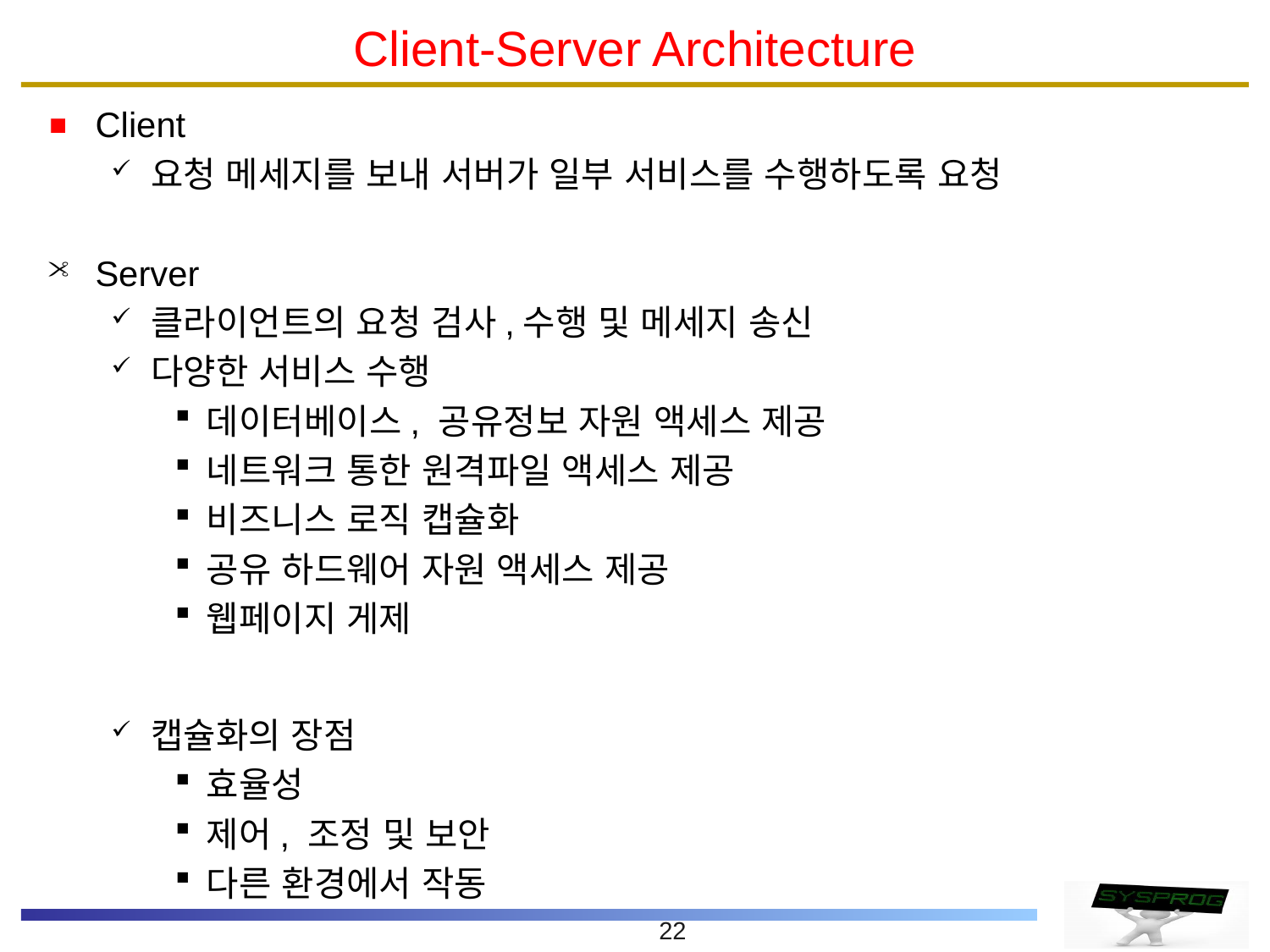

# Client-Server Architecture
Client
요청 메세지를 보내 서버가 일부 서비스를 수행하도록 요청

Server
클라이언트의 요청 검사,수행 및 메세지 송신
다양한 서비스 수행
데이터베이스, 공유정보 자원 액세스 제공
네트워크 통한 원격파일 액세스 제공
비즈니스 로직 캡슐화
공유 하드웨어 자원 액세스 제공
웹페이지 게제

캡슐화의 장점
효율성
제어, 조정 및 보안
다른 환경에서 작동
22